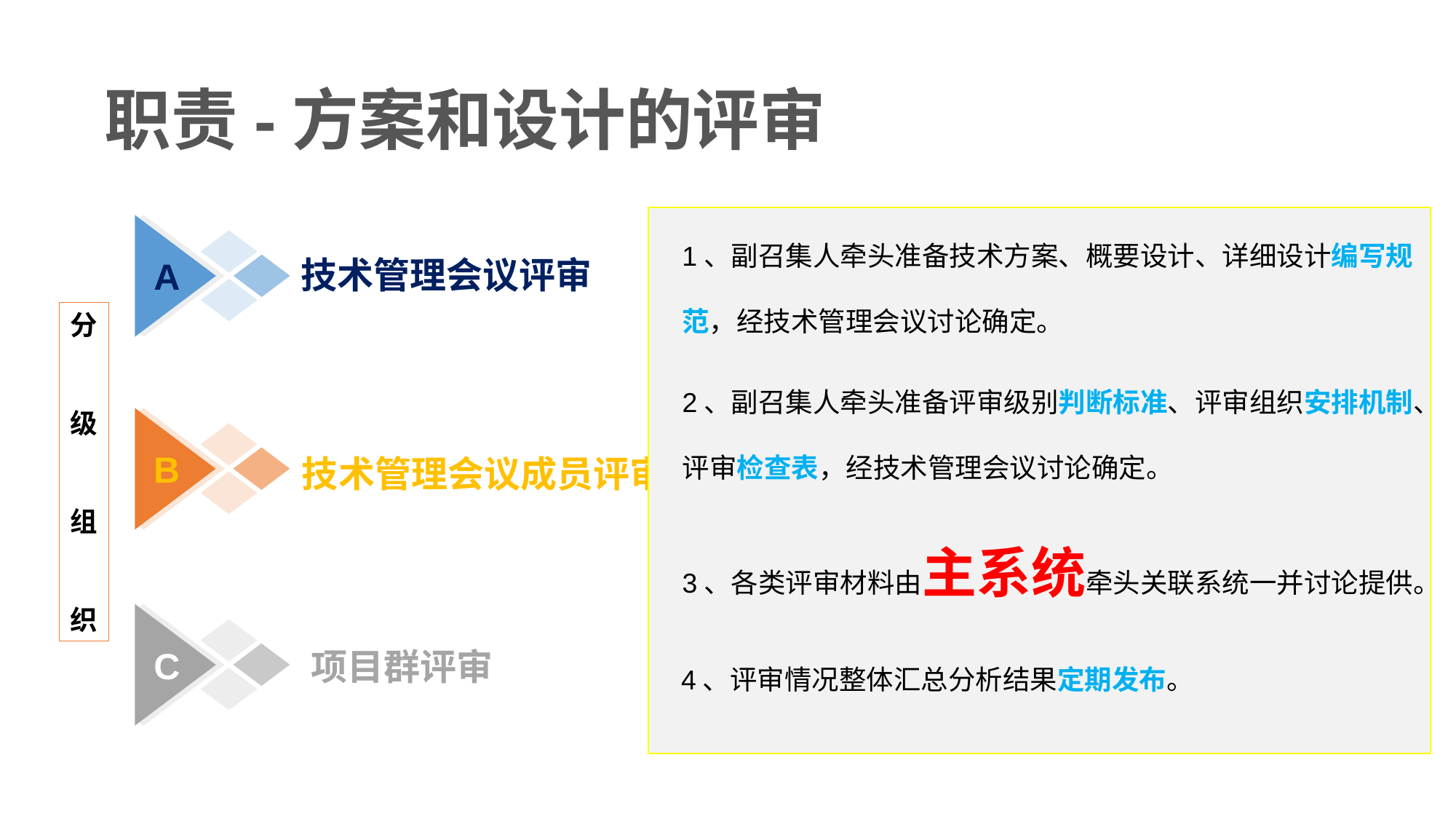

# 职责-方案和设计的评审

A

技术管理会议评审

1、副召集人牵头准备技术方案、概要设计、详细设计编写规

范，经技术管理会议讨论确定。
分

级

组

织
2、副召集人牵头准备评审级别判断标准、评审组织安排机制、

评审检查表，经技术管理会议讨论确定。
B

技术管理会议成员评审

3、各类评审材料由主系统牵头关联系统一并讨论提供。
C

项目群评审

4、评审情况整体汇总分析结果定期发布。